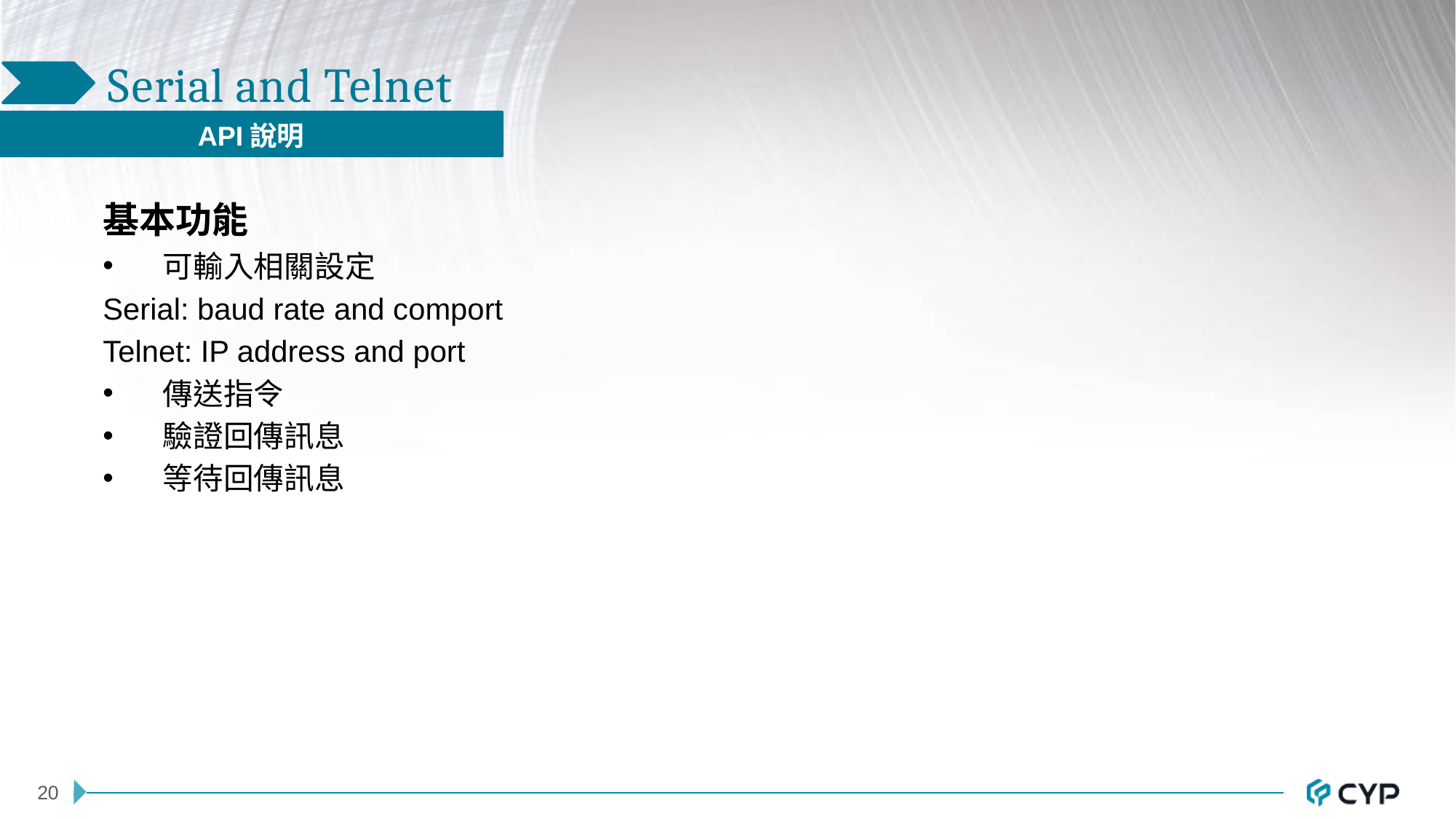

# Serial and Telnet
API說明
基本功能
可輸入相關設定
Serial: baud rate and comport
Telnet: IP address and port
傳送指令
驗證回傳訊息
等待回傳訊息